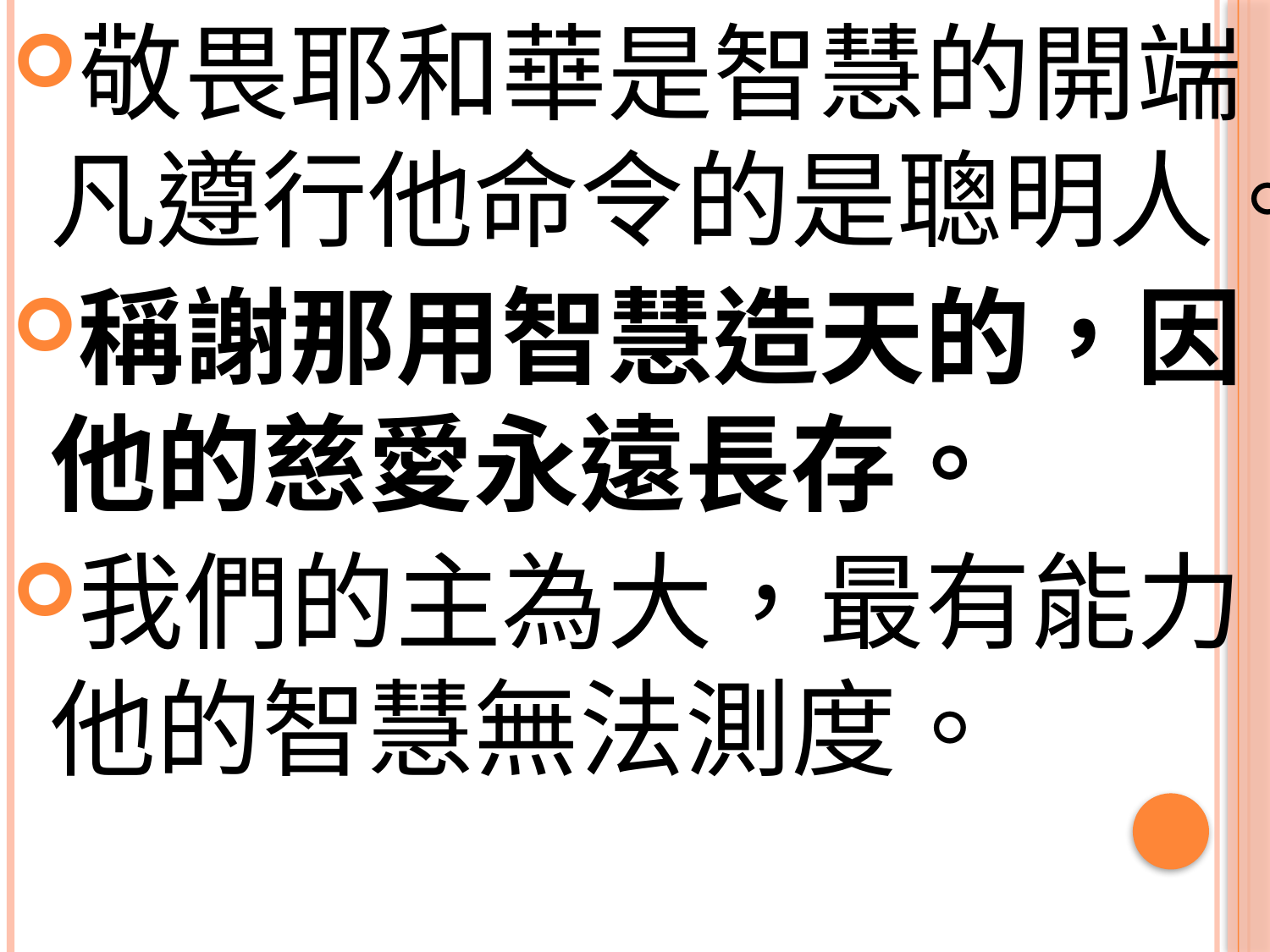

敬畏耶和華是智慧的開端；凡遵行他命令的是聰明人。
稱謝那用智慧造天的，因他的慈愛永遠長存。
我們的主為大，最有能力；他的智慧無法測度。